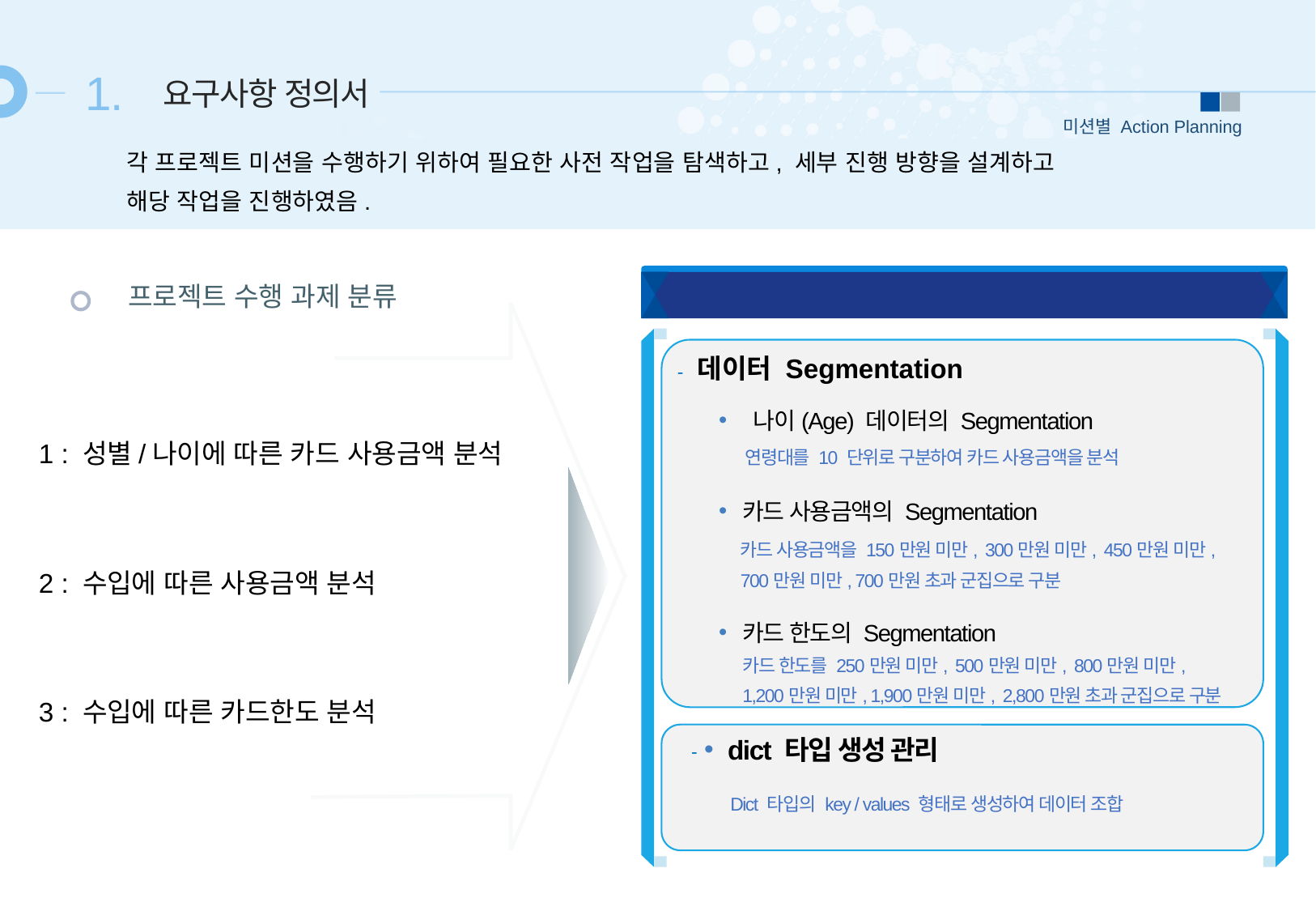

1.
요구사항 정의서
1
2
미션별 Action Planning
각 프로젝트 미션을 수행하기 위하여 필요한 사전 작업을 탐색하고, 세부 진행 방향을 설계하고
해당 작업을 진행하였음.

Action Plan 설계

프로젝트 수행 과제 분류

 나이(Age) 데이터의 Segmentation

카드 사용금액의 Segmentation

카드 한도의 Segmentation
연령대를 10 단위로 구분하여 카드 사용금액을 분석
- 데이터 Segmentation
1 : 성별/나이에 따른 카드 사용금액 분석

2 : 수입에 따른 사용금액 분석

3 : 수입에 따른 카드한도 분석
카드 사용금액을 150만원 미만,  300만원 미만,  450만원 미만,
700만원 미만, 700만원 초과 군집으로 구분

카드 한도를 250만원 미만,  500만원 미만,  800만원 미만,
1,200만원 미만, 1,900만원 미만,  2,800만원 초과 군집으로 구분

-
dict 타입 생성 관리

Dict 타입의 key / values 형태로 생성하여 데이터 조합